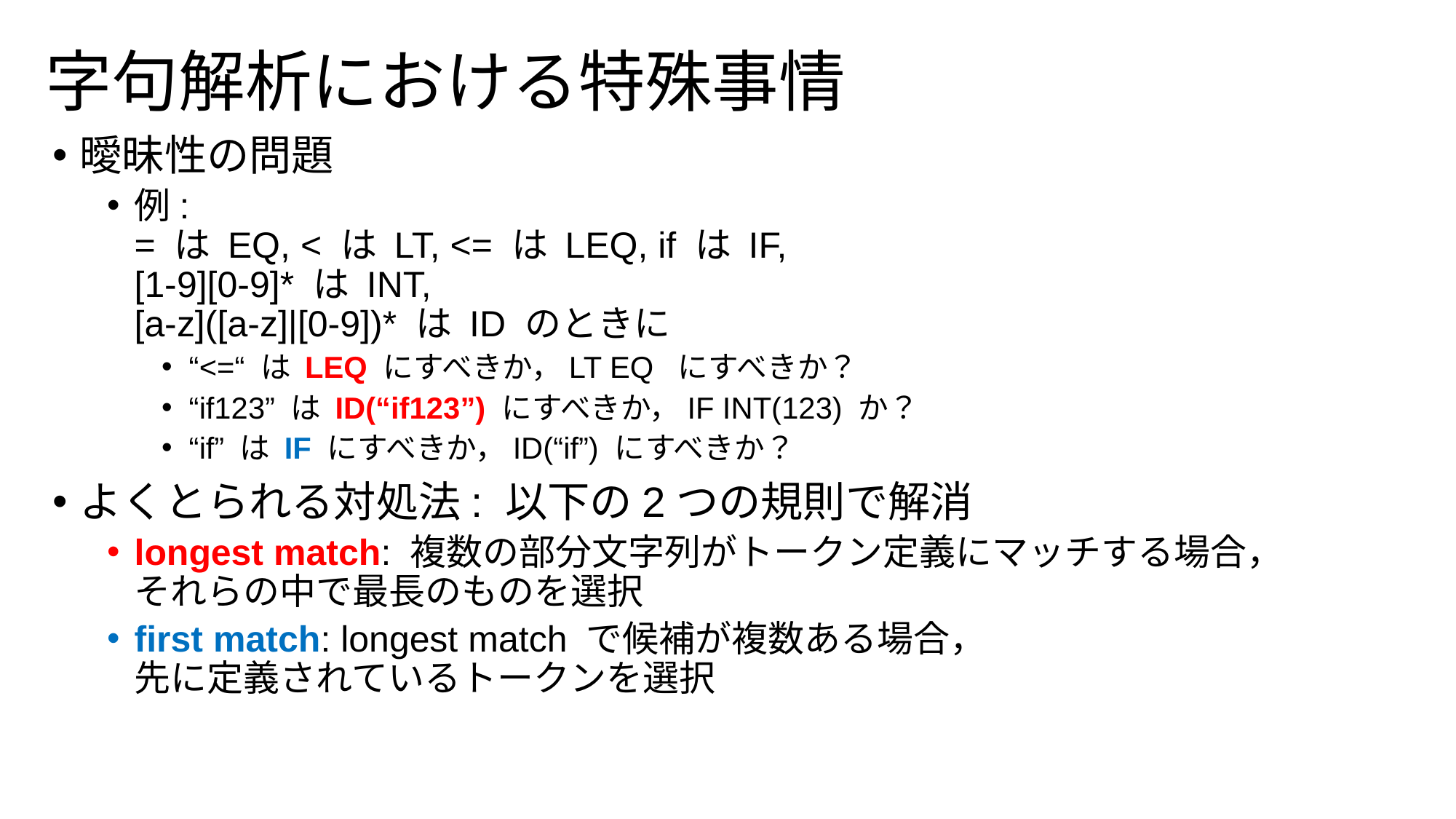

# 字句解析における特殊事情
曖昧性の問題
例:
= は EQ, < は LT, <= は LEQ, if は IF,
[1-9][0-9]* は INT,
[a-z]([a-z]|[0-9])* は ID のときに
“<=“ は LEQ にすべきか，LT EQ  にすべきか？
“if123” は ID(“if123”) にすべきか，IF INT(123) か？
“if” は IF にすべきか，ID(“if”) にすべきか？
よくとられる対処法: 以下の2つの規則で解消
longest match: 複数の部分文字列がトークン定義にマッチする場合，
それらの中で最長のものを選択
first match: longest match で候補が複数ある場合，
先に定義されているトークンを選択